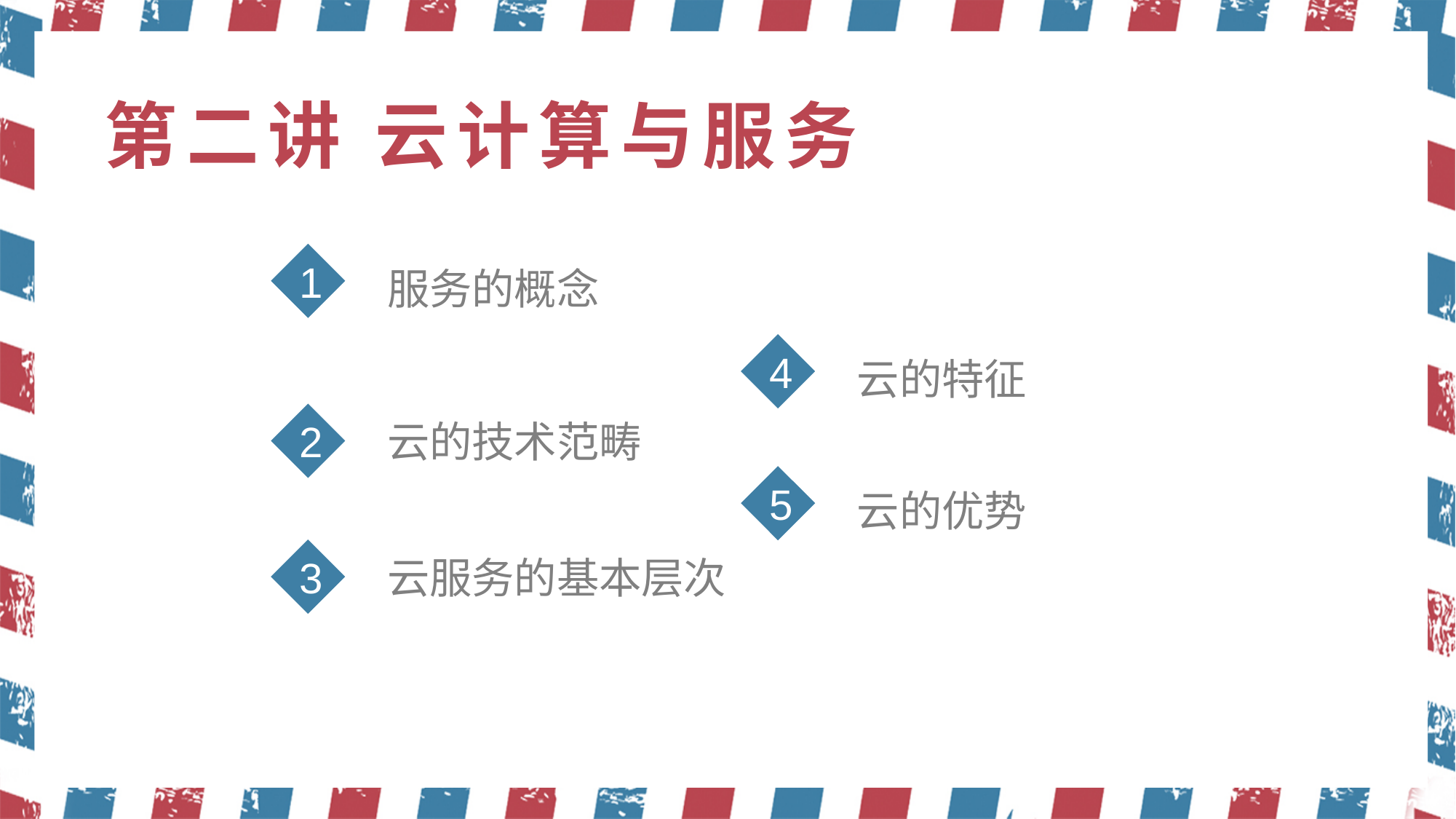

第二讲 云计算与服务
1
服务的概念
4
云的特征
2
云的技术范畴
5
云的优势
3
云服务的基本层次